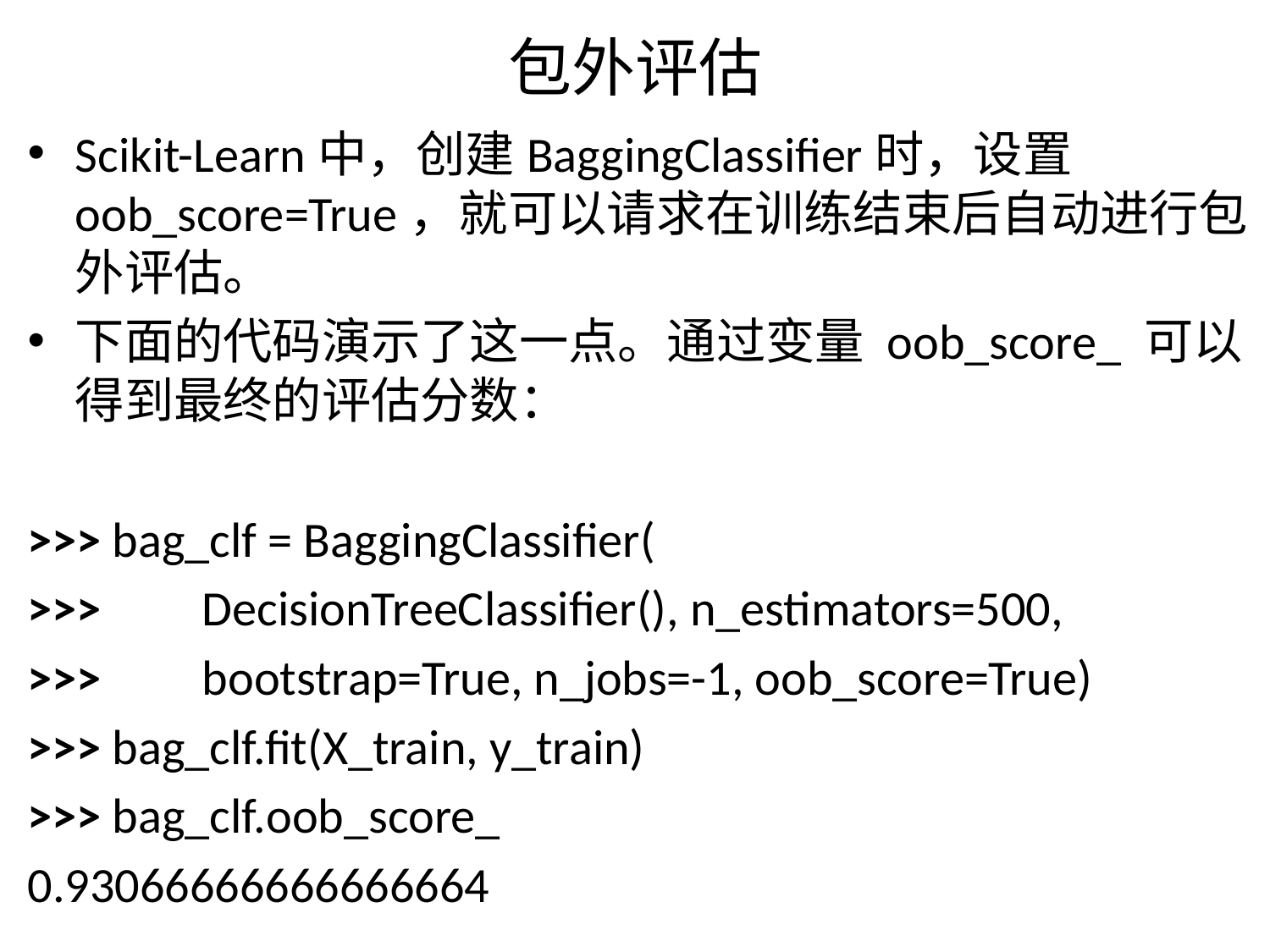

# 包外评估
Scikit-Learn中，创建BaggingClassifier时，设置oob_score=True，就可以请求在训练结束后自动进行包外评估。
下面的代码演示了这一点。通过变量 oob_score_ 可以得到最终的评估分数：

>>> bag_clf = BaggingClassifier(
>>>         DecisionTreeClassifier(), n_estimators=500,
>>>         bootstrap=True, n_jobs=-1, oob_score=True)
>>> bag_clf.fit(X_train, y_train)
>>> bag_clf.oob_score_
0.93066666666666664